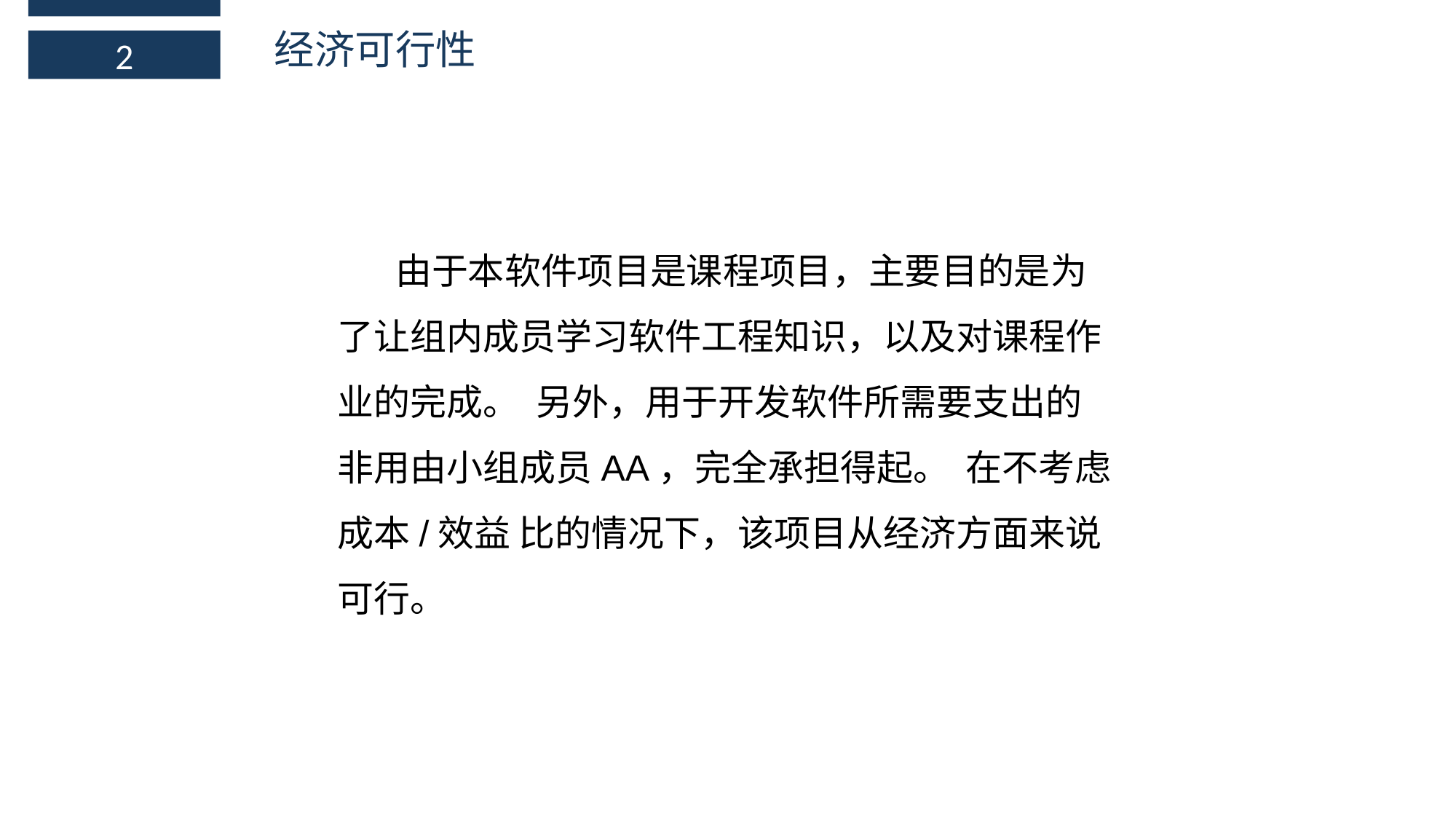

经济可行性
2
      由于本软件项目是课程项目，主要目的是为了让组内成员学习软件工程知识，以及对课程作业的完成。  另外，用于开发软件所需要支出的非用由小组成员AA，完全承担得起。  在不考虑成本/效益 比的情况下，该项目从经济方面来说可行。